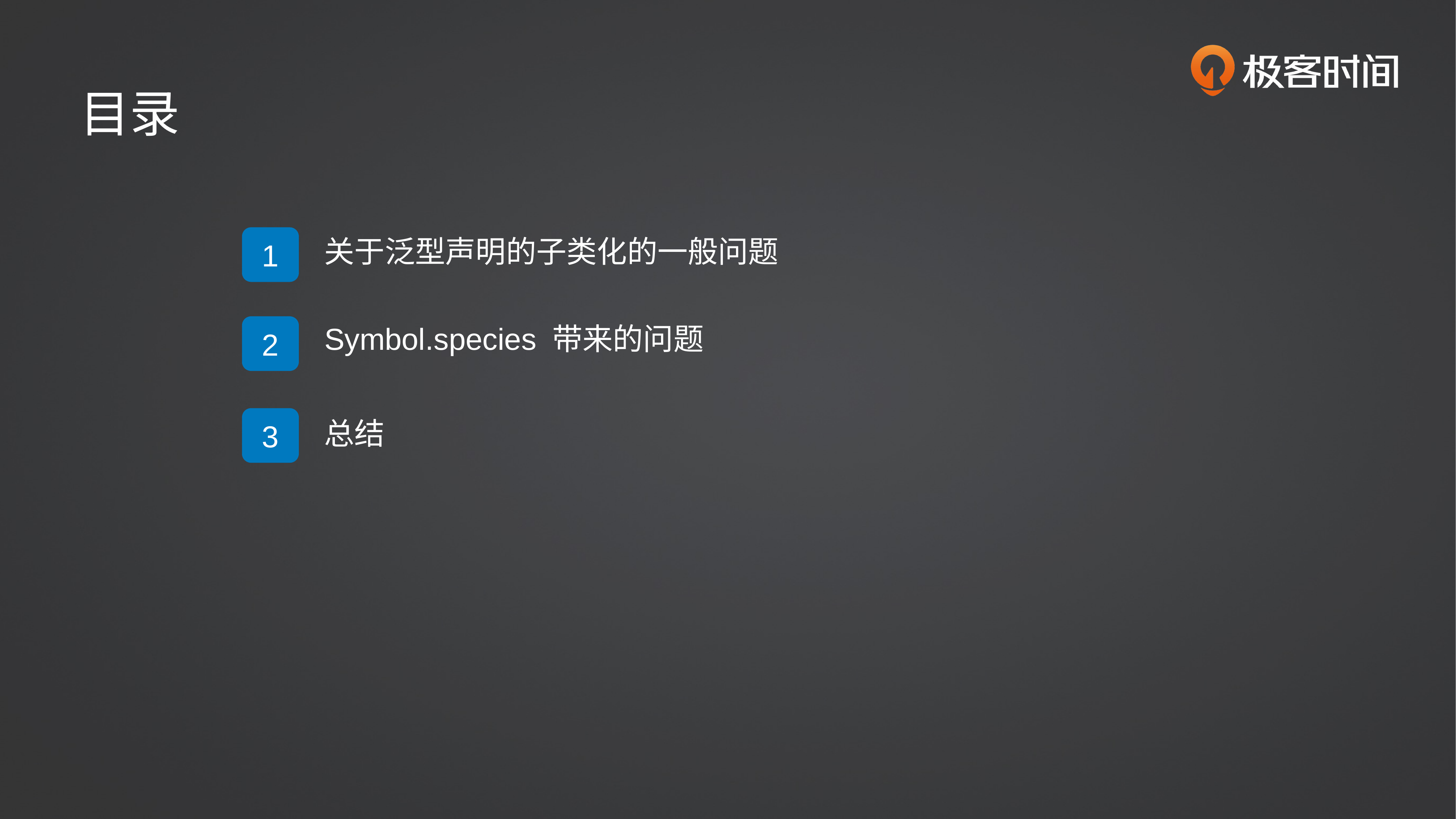

目录

1
关于泛型声明的子类化的一般问题

2
Symbol.species 带来的问题

3
总结